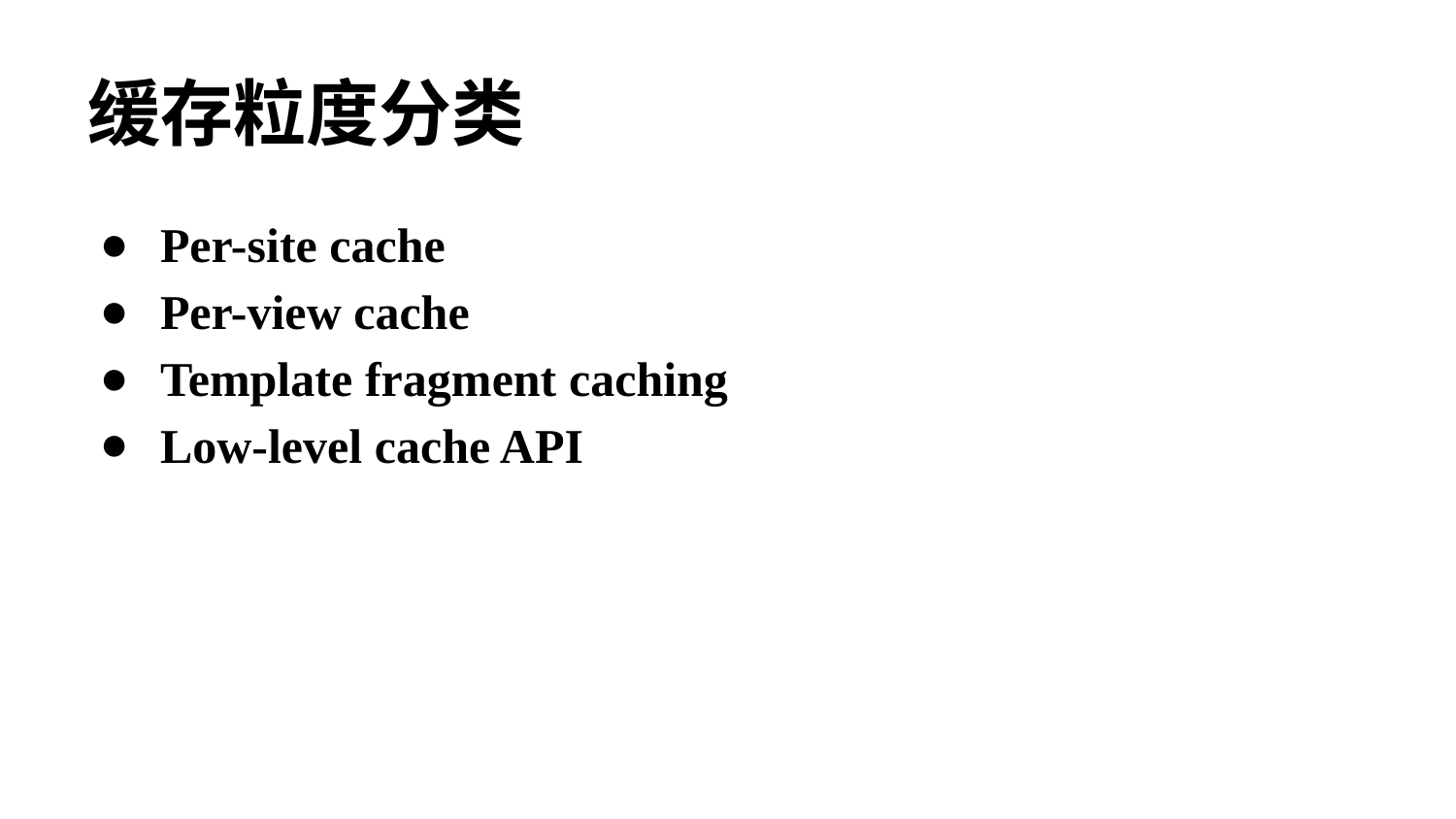

# 缓存粒度分类
Per-site cache
Per-view cache
Template fragment caching
Low-level cache API